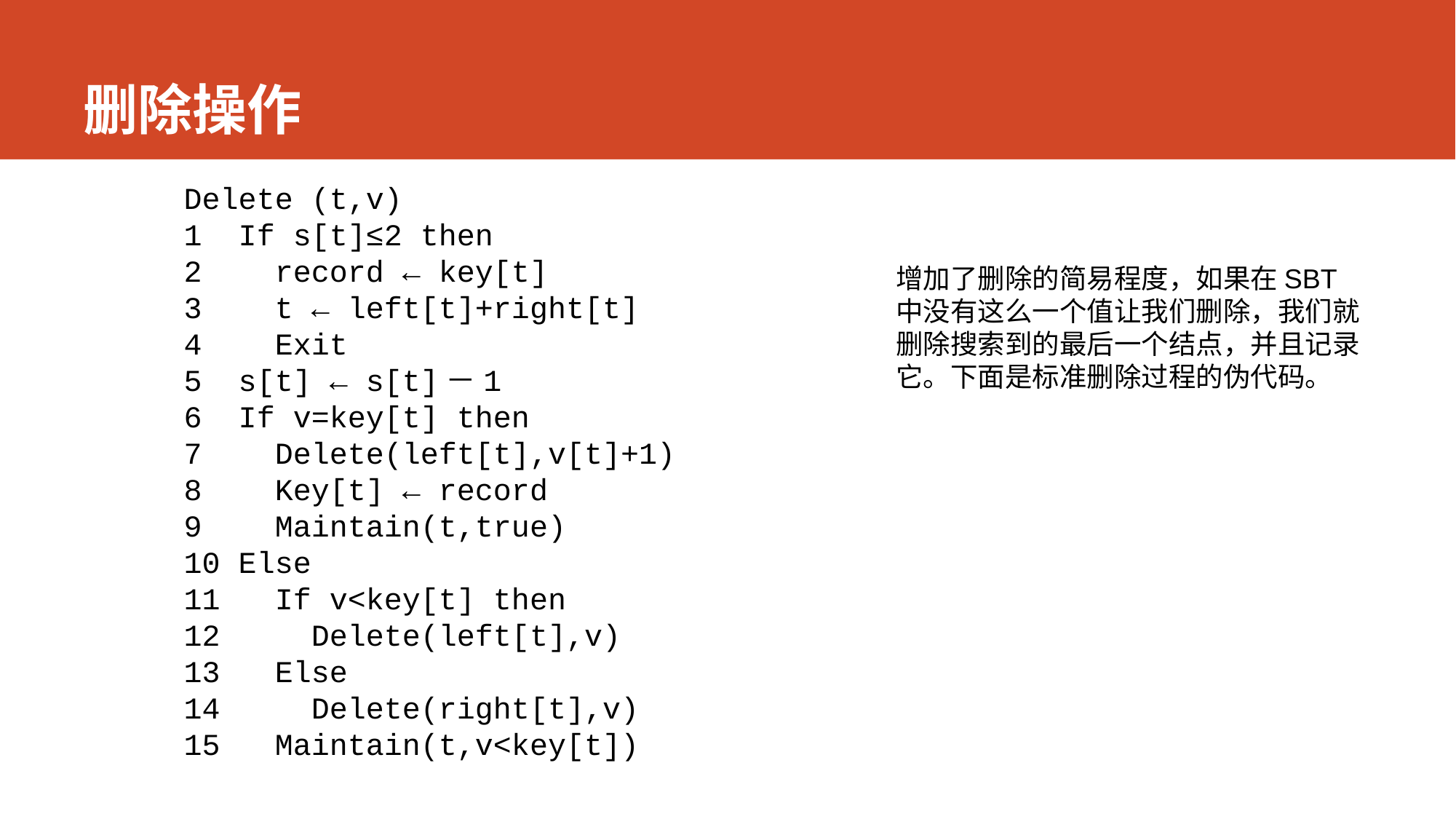

# 删除操作
Delete (t,v)
1  If s[t]≤2 then
2    record ← key[t]
3    t ← left[t]+right[t]
4    Exit
5  s[t] ← s[t]－1
6  If v=key[t] then
7    Delete(left[t],v[t]+1)
8    Key[t] ← record
9    Maintain(t,true)
10 Else
11   If v<key[t] then
12     Delete(left[t],v)
13   Else
14     Delete(right[t],v)
15   Maintain(t,v<key[t])
增加了删除的简易程度，如果在SBT中没有这么一个值让我们删除，我们就删除搜索到的最后一个结点，并且记录它。下面是标准删除过程的伪代码。